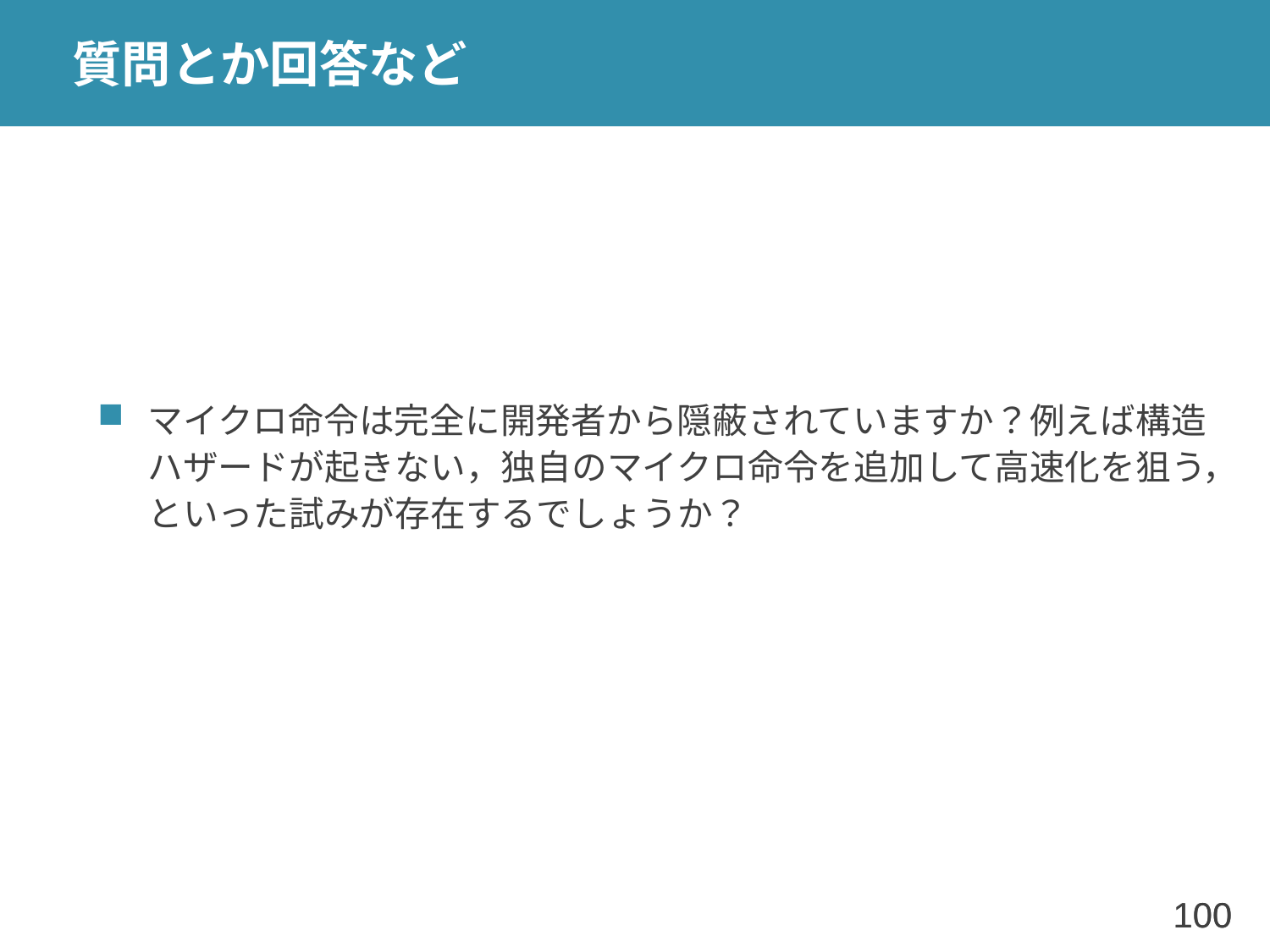

# 質問とか回答など
マイクロ命令は完全に開発者から隠蔽されていますか？例えば構造ハザードが起きない，独自のマイクロ命令を追加して高速化を狙う，といった試みが存在するでしょうか？